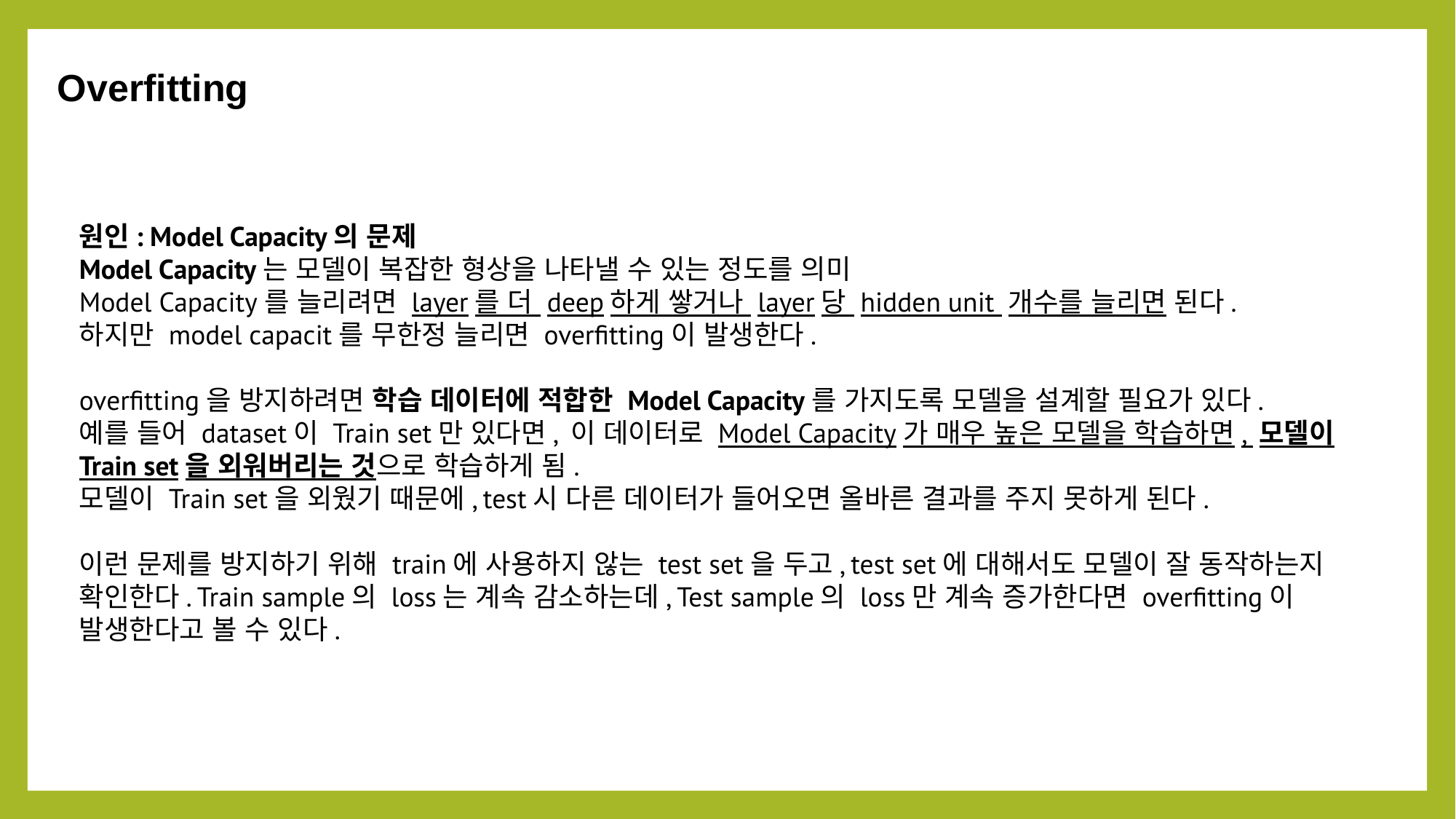

Overfitting
원인: Model Capacity의 문제
Model Capacity는 모델이 복잡한 형상을 나타낼 수 있는 정도를 의미
Model Capacity를 늘리려면 layer를 더 deep하게 쌓거나 layer당 hidden unit 개수를 늘리면 된다.
하지만 model capacit를 무한정 늘리면 overfitting이 발생한다.

overfitting을 방지하려면 학습 데이터에 적합한 Model Capacity를 가지도록 모델을 설계할 필요가 있다.
예를 들어 dataset이 Train set만 있다면, 이 데이터로 Model Capacity가 매우 높은 모델을 학습하면, 모델이 Train set을 외워버리는 것으로 학습하게 됨.
모델이 Train set을 외웠기 때문에, test시 다른 데이터가 들어오면 올바른 결과를 주지 못하게 된다.

이런 문제를 방지하기 위해 train에 사용하지 않는 test set을 두고, test set에 대해서도 모델이 잘 동작하는지 확인한다. Train sample의 loss는 계속 감소하는데, Test sample의 loss만 계속 증가한다면 overfitting이 발생한다고 볼 수 있다.